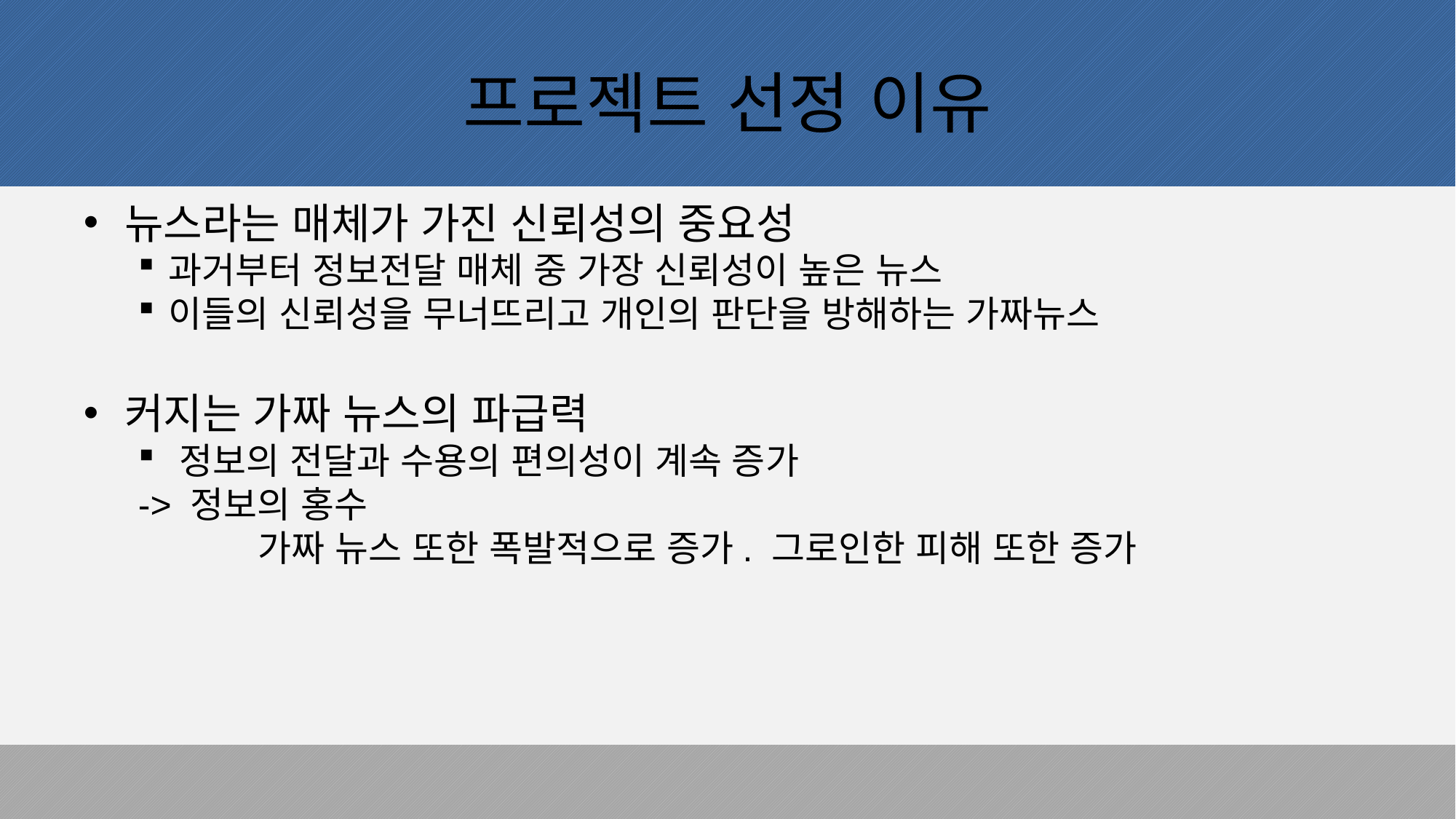

# 프로젝트 선정 이유
뉴스라는 매체가 가진 신뢰성의 중요성
과거부터 정보전달 매체 중 가장 신뢰성이 높은 뉴스
이들의 신뢰성을 무너뜨리고 개인의 판단을 방해하는 가짜뉴스

커지는 가짜 뉴스의 파급력
정보의 전달과 수용의 편의성이 계속 증가
-> 정보의 홍수
		가짜 뉴스 또한 폭발적으로 증가. 그로인한 피해 또한 증가